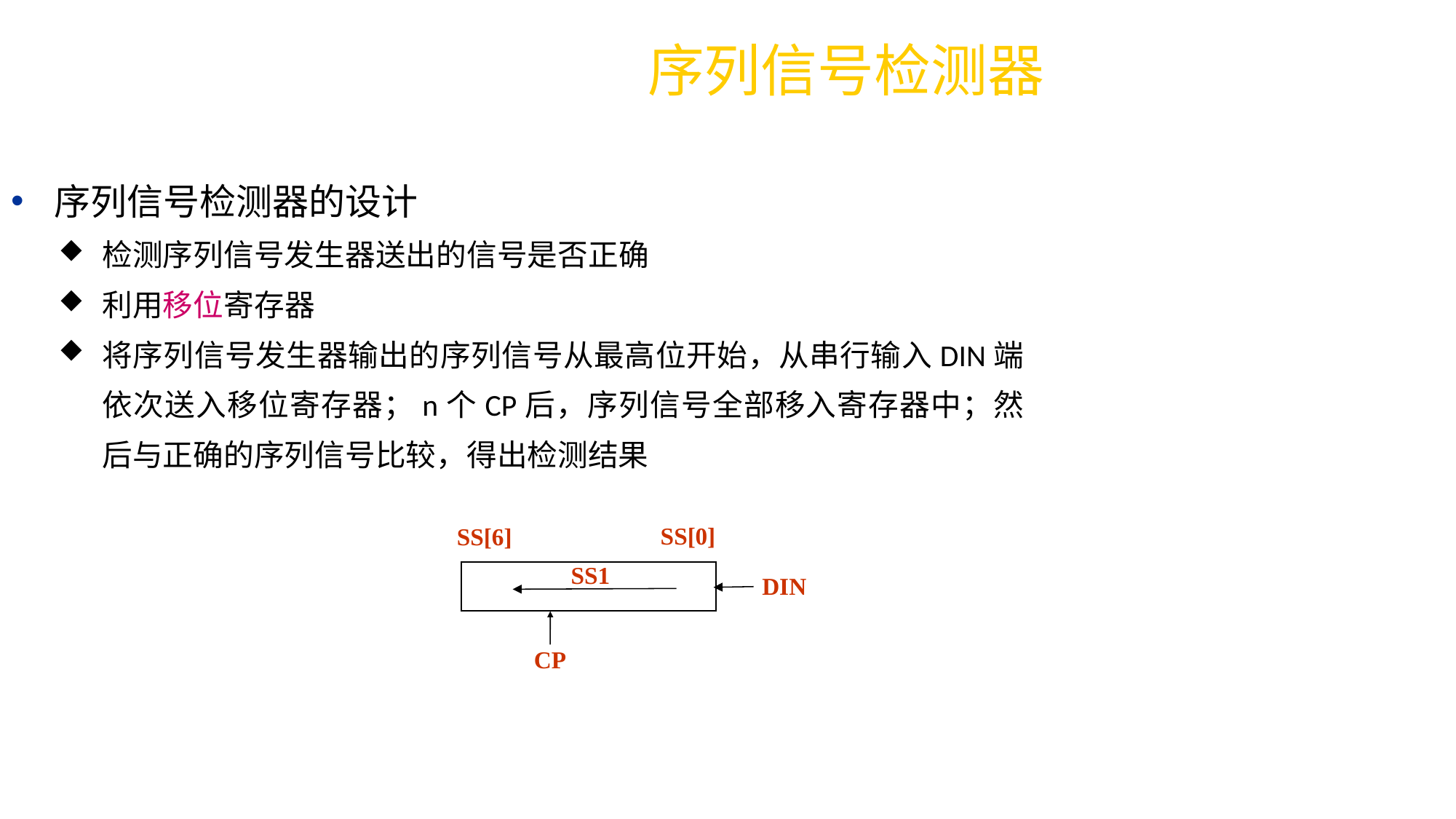

序列信号检测器
序列信号检测器的设计
检测序列信号发生器送出的信号是否正确
利用移位寄存器
将序列信号发生器输出的序列信号从最高位开始，从串行输入DIN端依次送入移位寄存器；n个CP后，序列信号全部移入寄存器中；然后与正确的序列信号比较，得出检测结果

SS[0]
SS[6]
SS1

DIN

CP